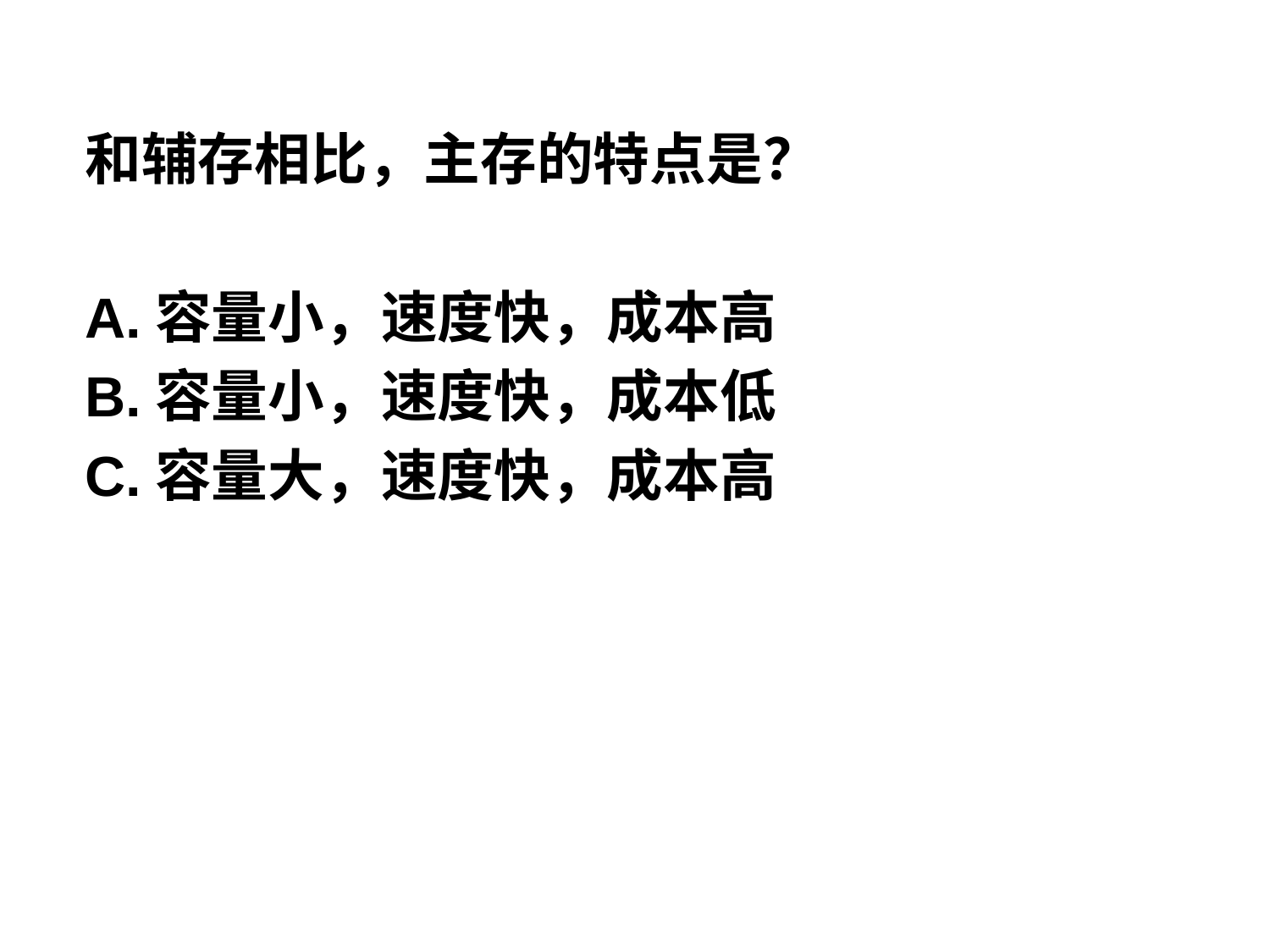

和辅存相比，主存的特点是？

A.容量小，速度快，成本高
B.容量小，速度快，成本低
C.容量大，速度快，成本高